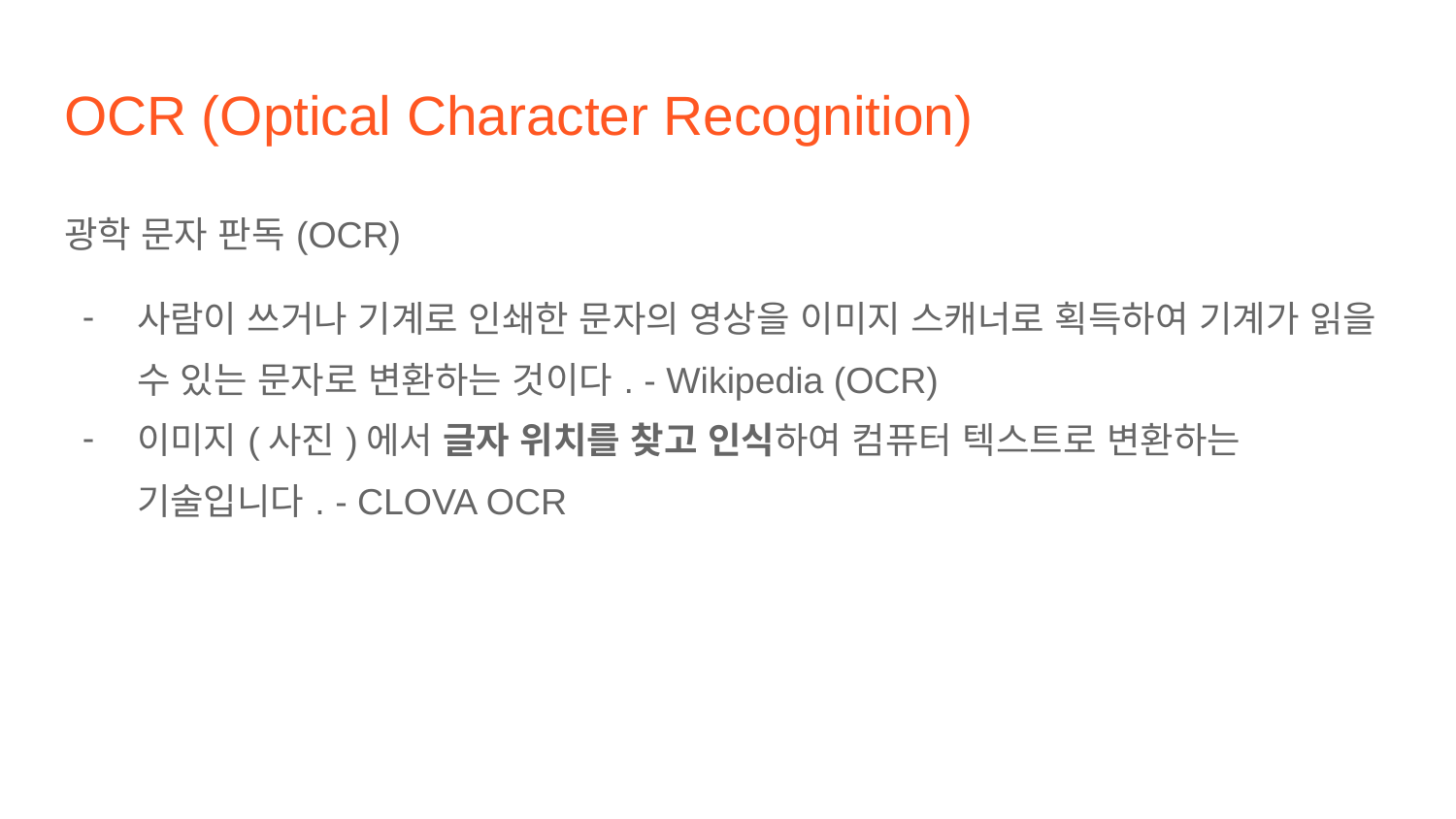

# OCR (Optical Character Recognition)
광학 문자 판독(OCR)
사람이 쓰거나 기계로 인쇄한 문자의 영상을 이미지 스캐너로 획득하여 기계가 읽을 수 있는 문자로 변환하는 것이다. - Wikipedia (OCR)
이미지(사진)에서 글자 위치를 찾고 인식하여 컴퓨터 텍스트로 변환하는 기술입니다. - CLOVA OCR